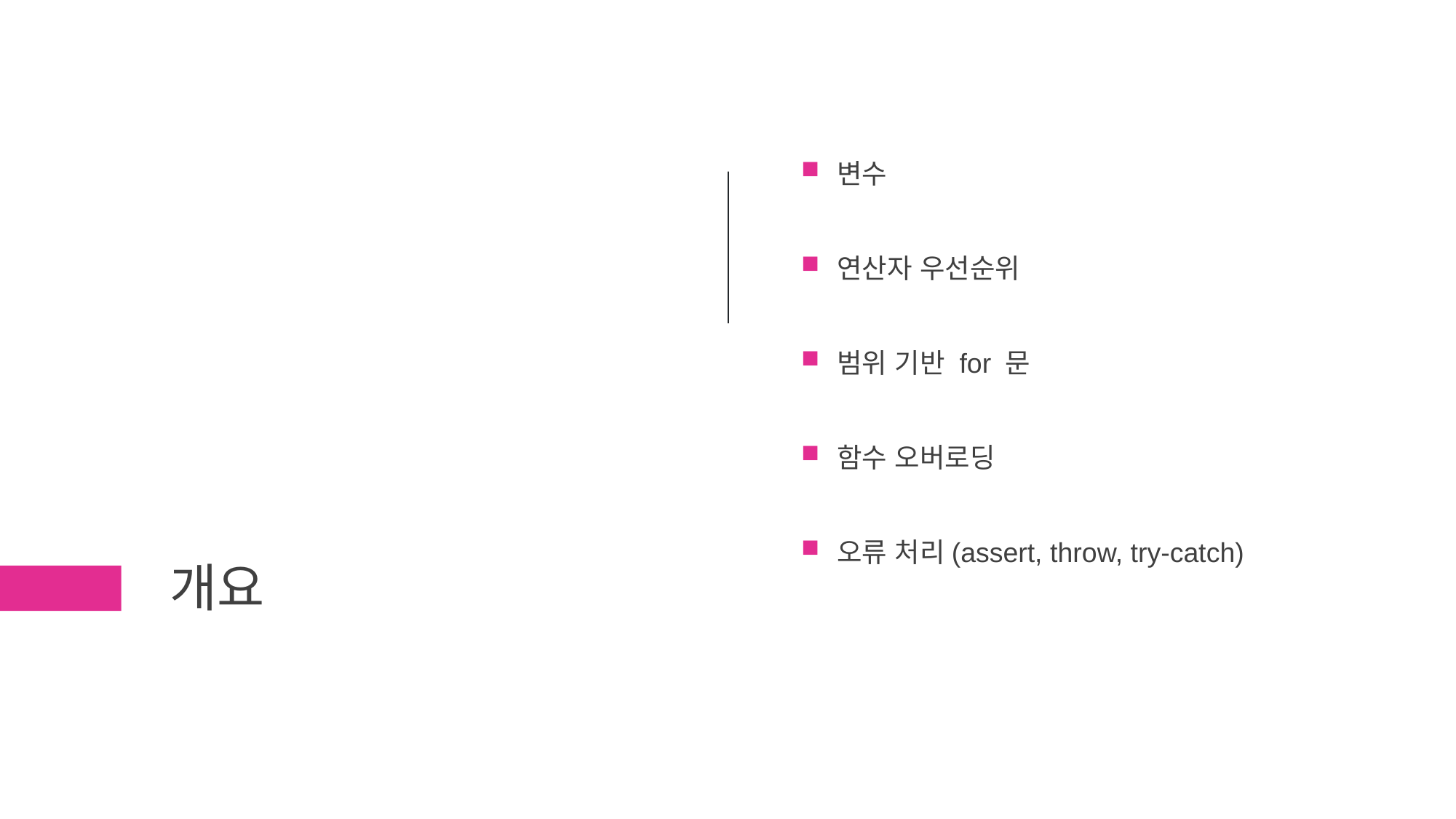

변수

연산자 우선순위

범위 기반 for 문

함수 오버로딩

오류 처리(assert, throw, try-catch)

# 개요